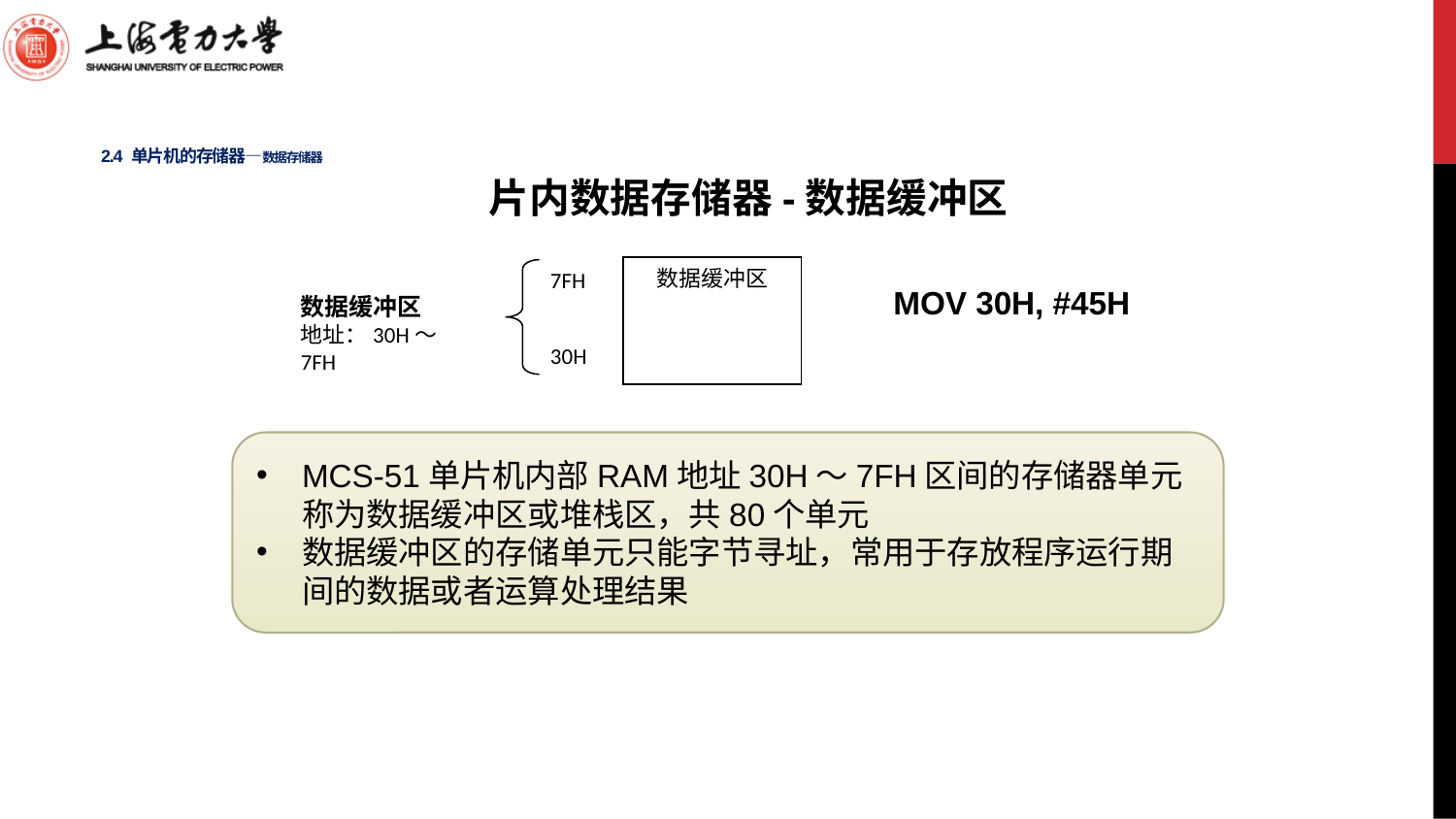

# 2.4  单片机的存储器—数据存储器
片内数据存储器-数据缓冲区
数据缓冲区

7FH

数据缓冲区
地址：30H～7FH
30H
MOV 30H, #45H
MCS-51单片机内部RAM地址30H～7FH区间的存储器单元称为数据缓冲区或堆栈区，共80个单元
数据缓冲区的存储单元只能字节寻址，常用于存放程序运行期间的数据或者运算处理结果